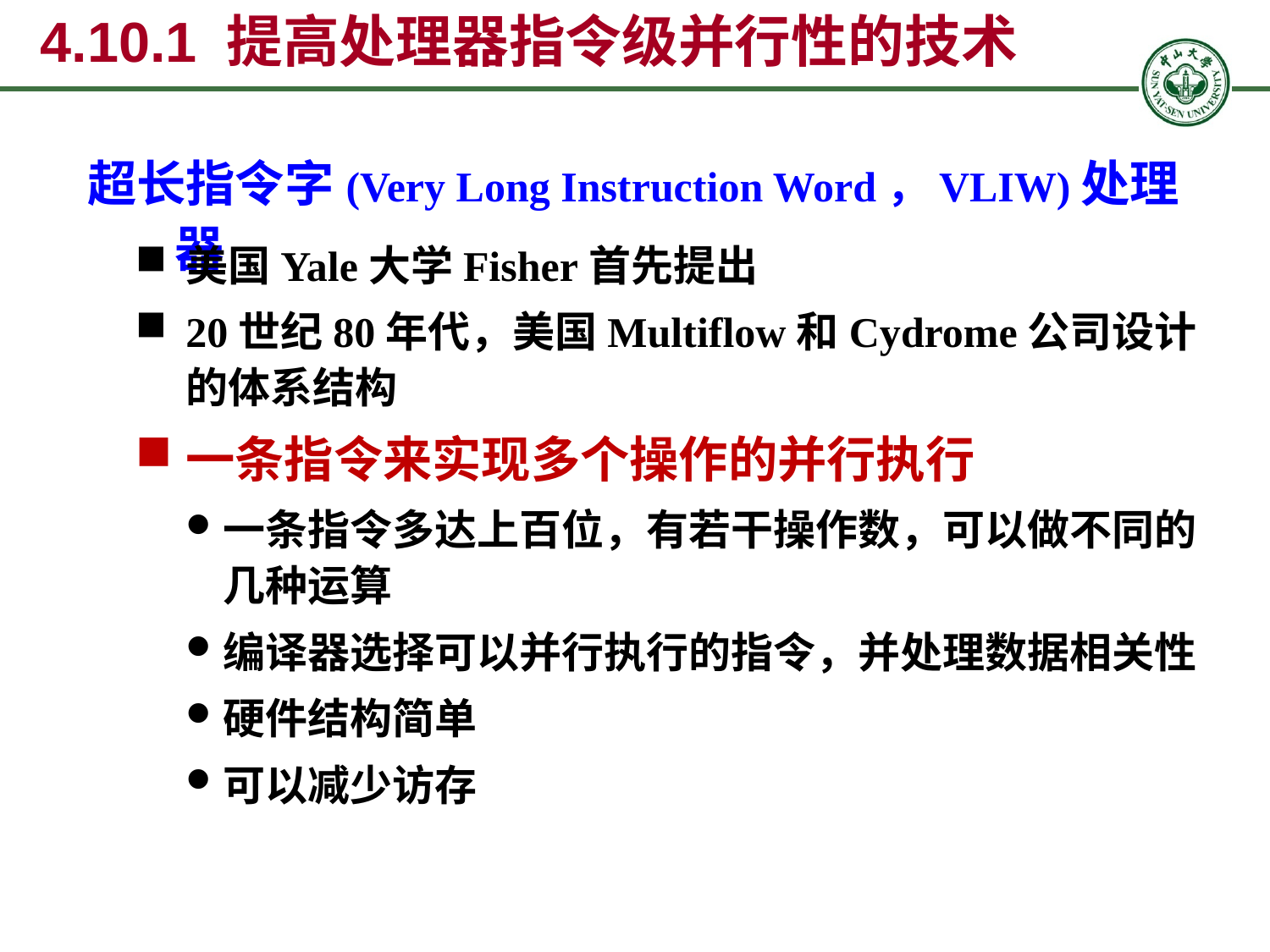

4.10.1 提高处理器指令级并行性的技术
超长指令字(Very Long Instruction Word，VLIW)处理器
美国Yale大学Fisher首先提出
20世纪80年代，美国Multiflow和Cydrome公司设计的体系结构
一条指令来实现多个操作的并行执行
一条指令多达上百位，有若干操作数，可以做不同的几种运算
编译器选择可以并行执行的指令，并处理数据相关性
硬件结构简单
可以减少访存